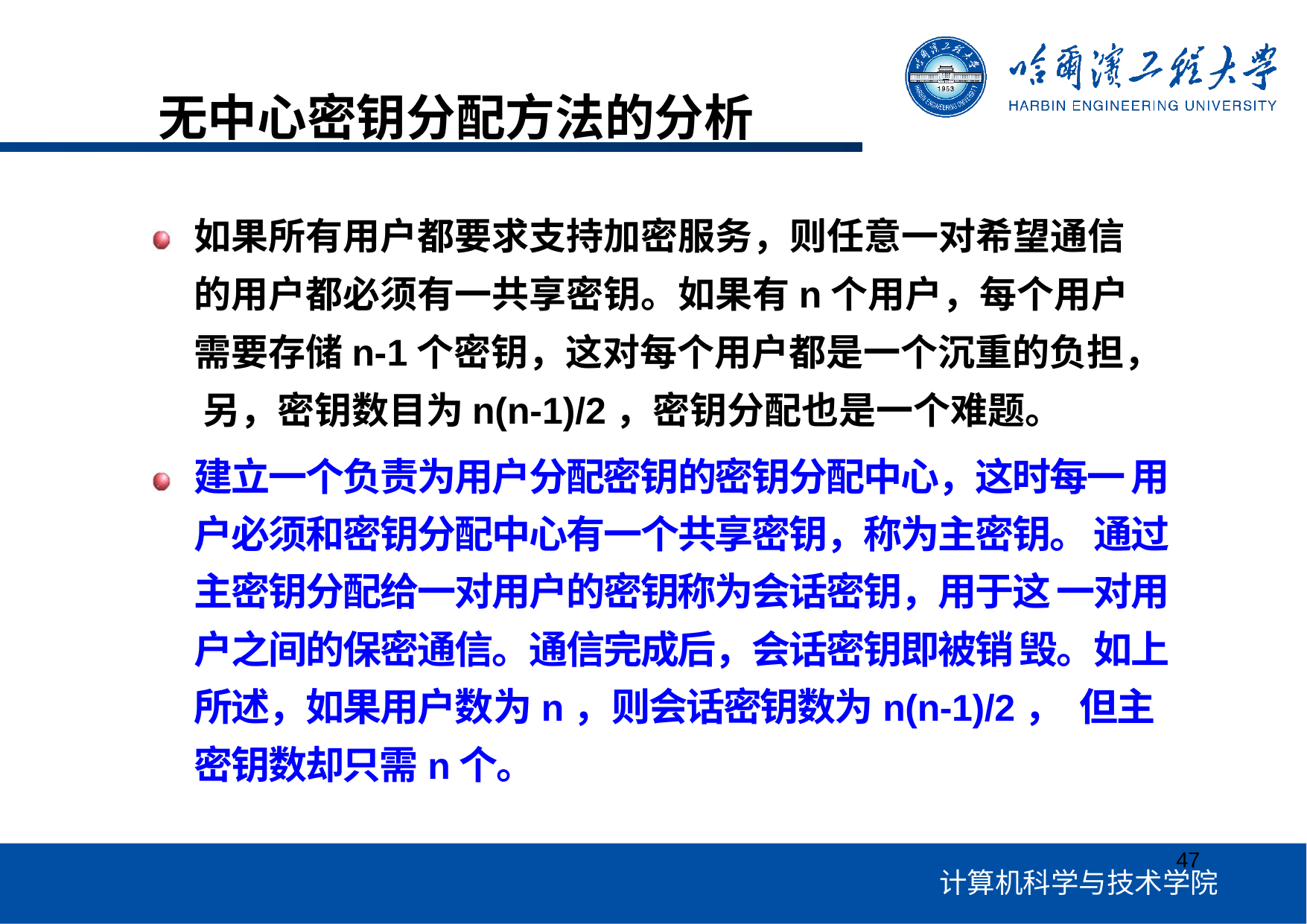

# 无中心密钥分配方法的分析
如果所有用户都要求支持加密服务，则任意一对希望通信 的用户都必须有一共享密钥。如果有n个用户，每个用户 需要存储n-1个密钥，这对每个用户都是一个沉重的负担， 另，密钥数目为n(n-1)/2，密钥分配也是一个难题。
建立一个负责为用户分配密钥的密钥分配中心，这时每一 用户必须和密钥分配中心有一个共享密钥，称为主密钥。 通过主密钥分配给一对用户的密钥称为会话密钥，用于这 一对用户之间的保密通信。通信完成后，会话密钥即被销 毁。如上所述，如果用户数为n，则会话密钥数为n(n-1)/2，  但主密钥数却只需n个。

47